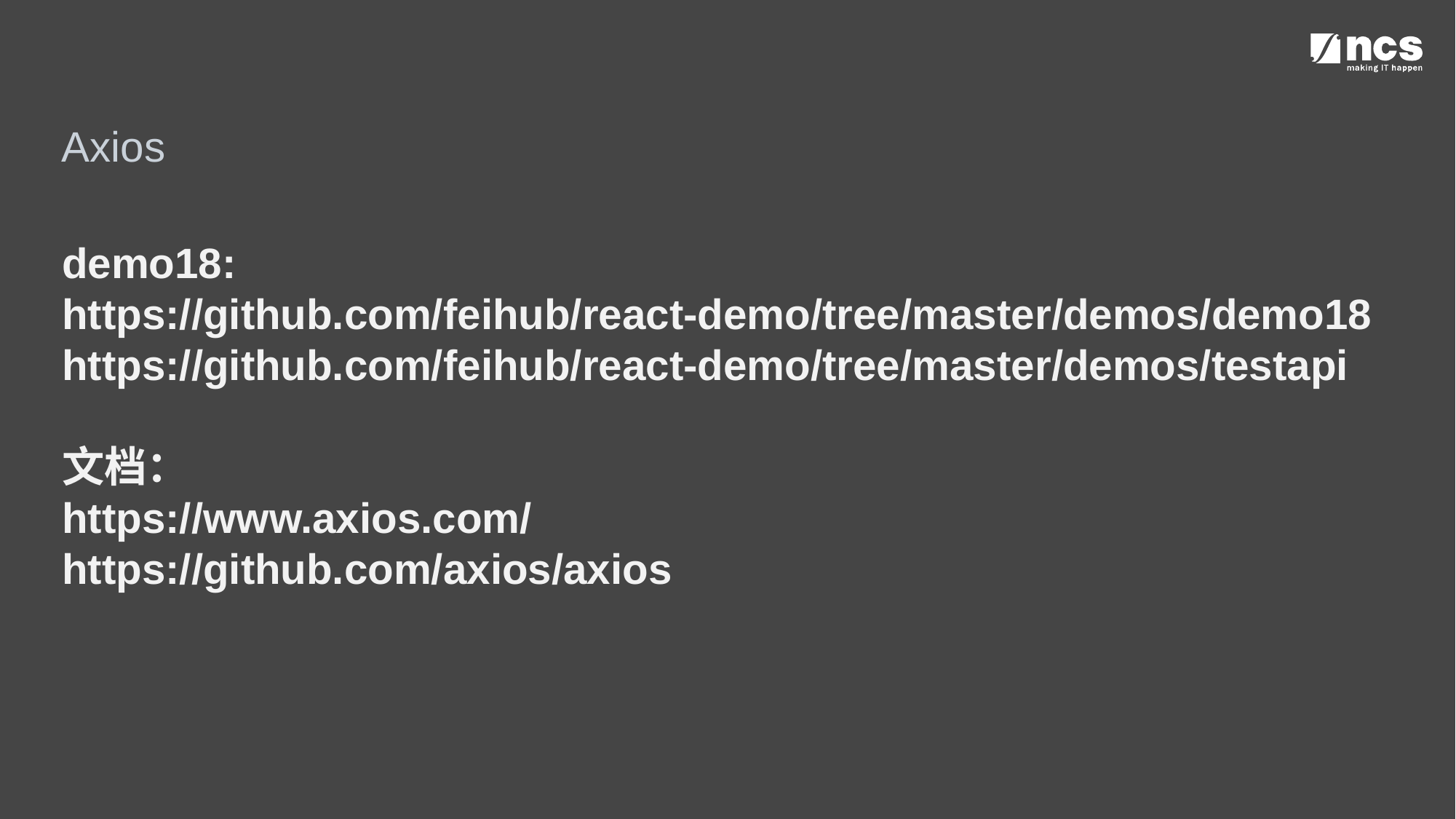

Axios
demo18:
https://github.com/feihub/react-demo/tree/master/demos/demo18
https://github.com/feihub/react-demo/tree/master/demos/testapi

文档：
https://www.axios.com/
https://github.com/axios/axios